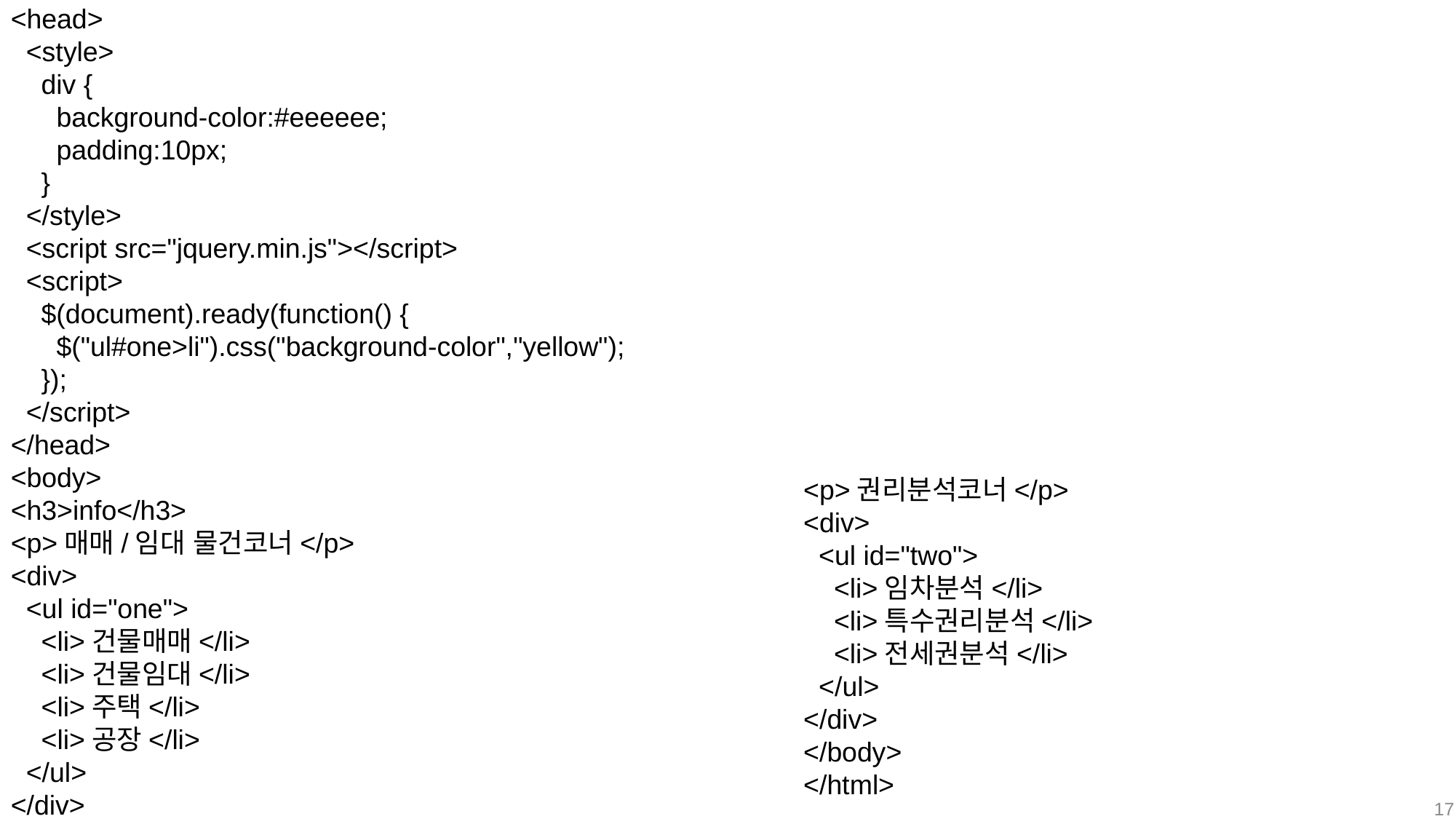

<html>
<head>
  <style>
    div {
      background-color:#eeeeee;
      padding:10px;
    }
  </style>
  <script src="jquery.min.js"></script>
  <script>
    $(document).ready(function() {
      $("ul#one>li").css("background-color","yellow");
    });
  </script>
</head>
<body>
<h3>info</h3>
<p>매매/임대 물건코너</p>
<div>
  <ul id="one">
    <li>건물매매</li>
    <li>건물임대</li>
    <li>주택</li>
    <li>공장</li>
  </ul>
</div>
<p>권리분석코너</p>
<div>
  <ul id="two">
    <li>임차분석</li>
    <li>특수권리분석</li>
    <li>전세권분석</li>
  </ul>
</div>
</body>
</html>
17